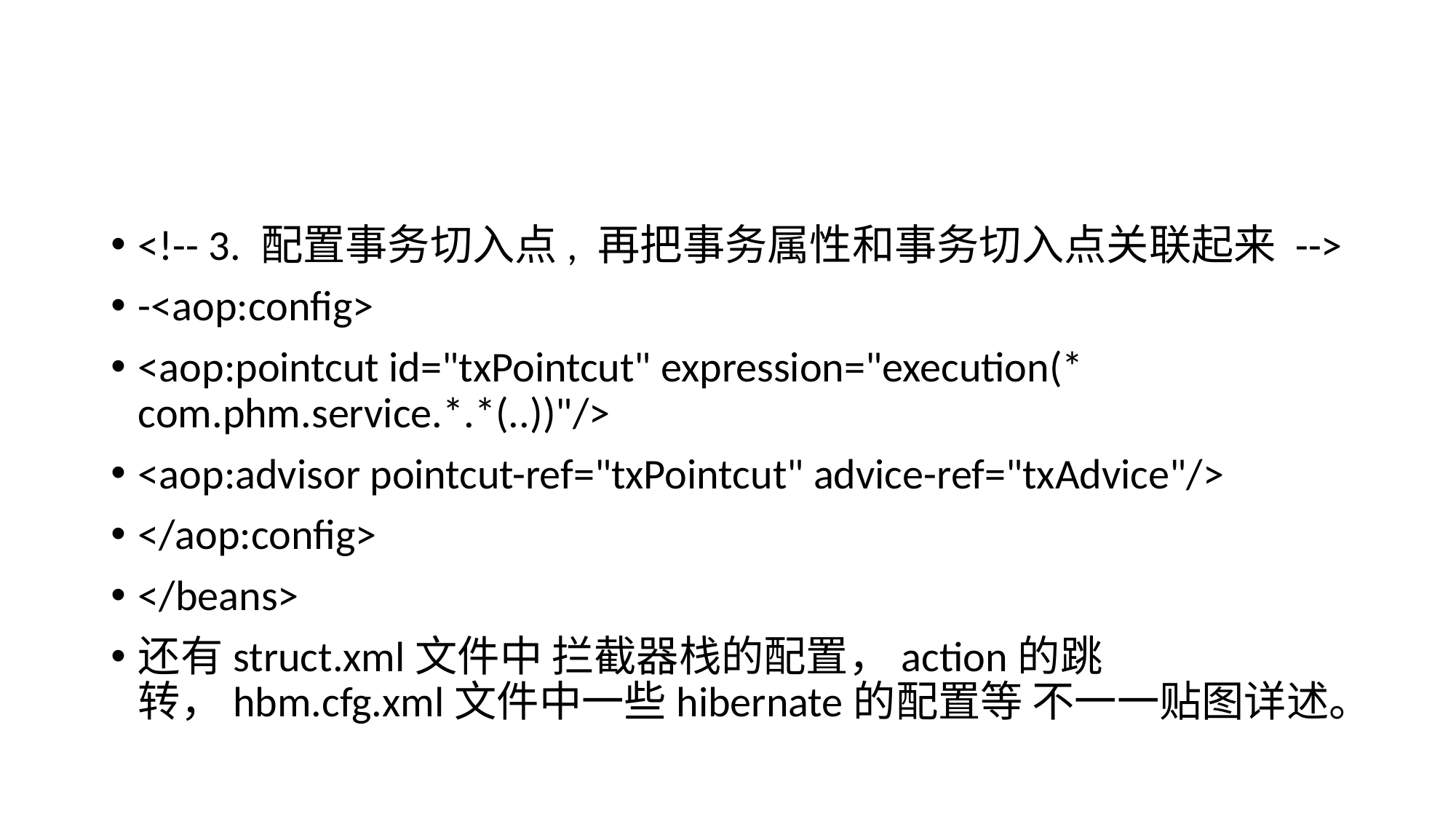

#
<!-- 3. 配置事务切入点, 再把事务属性和事务切入点关联起来 -->
-<aop:config>
<aop:pointcut id="txPointcut" expression="execution(* com.phm.service.*.*(..))"/>
<aop:advisor pointcut-ref="txPointcut" advice-ref="txAdvice"/>
</aop:config>
</beans>
还有struct.xml文件中 拦截器栈的配置，action的跳转，hbm.cfg.xml文件中一些hibernate的配置等 不一一贴图详述。